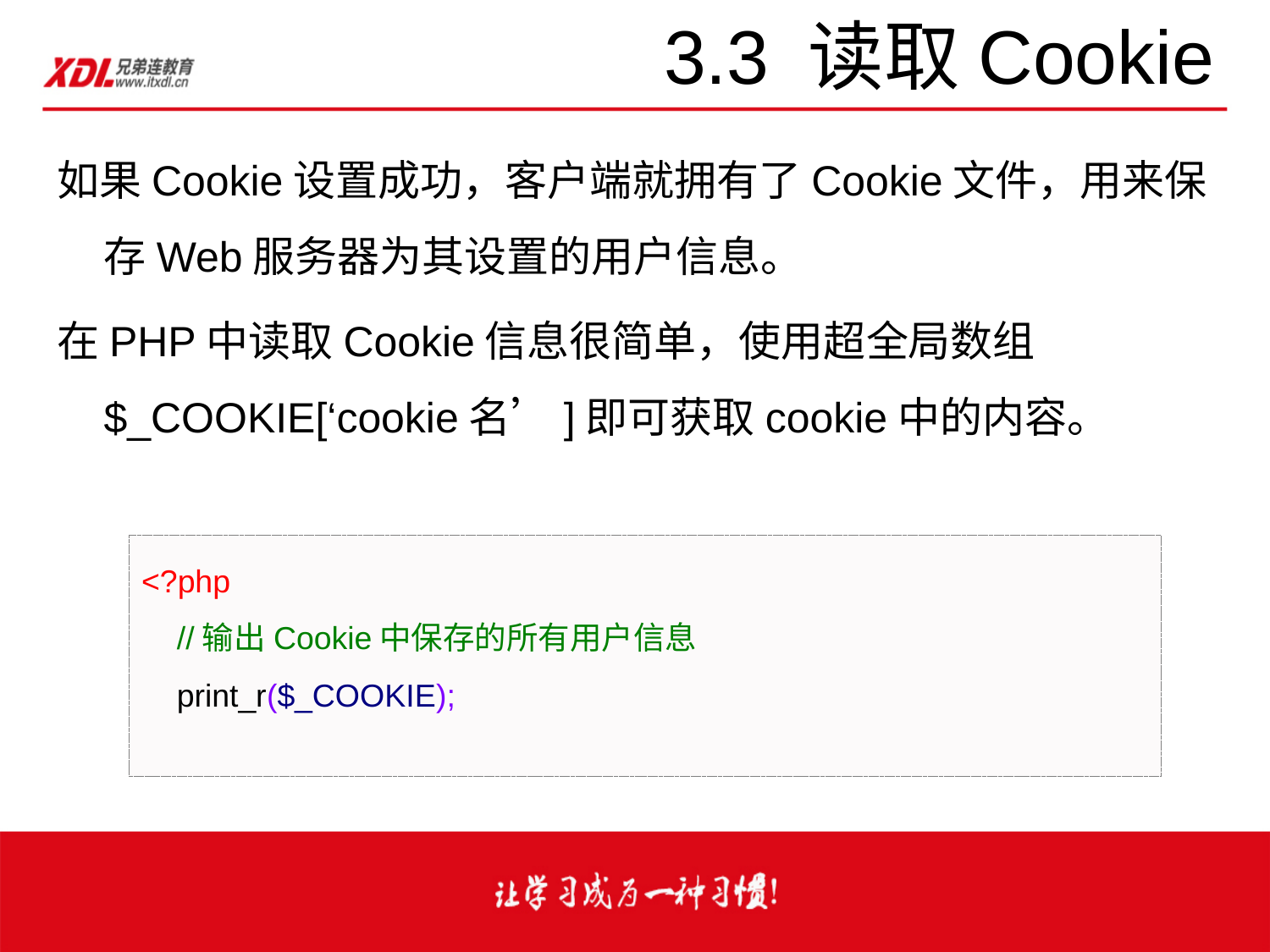

# 3.3 读取Cookie
如果Cookie设置成功，客户端就拥有了Cookie文件，用来保存Web服务器为其设置的用户信息。
在PHP中读取Cookie信息很简单，使用超全局数组$_COOKIE[‘cookie名’]即可获取cookie中的内容。
<?php
    //输出Cookie中保存的所有用户信息
    print_r($_COOKIE);